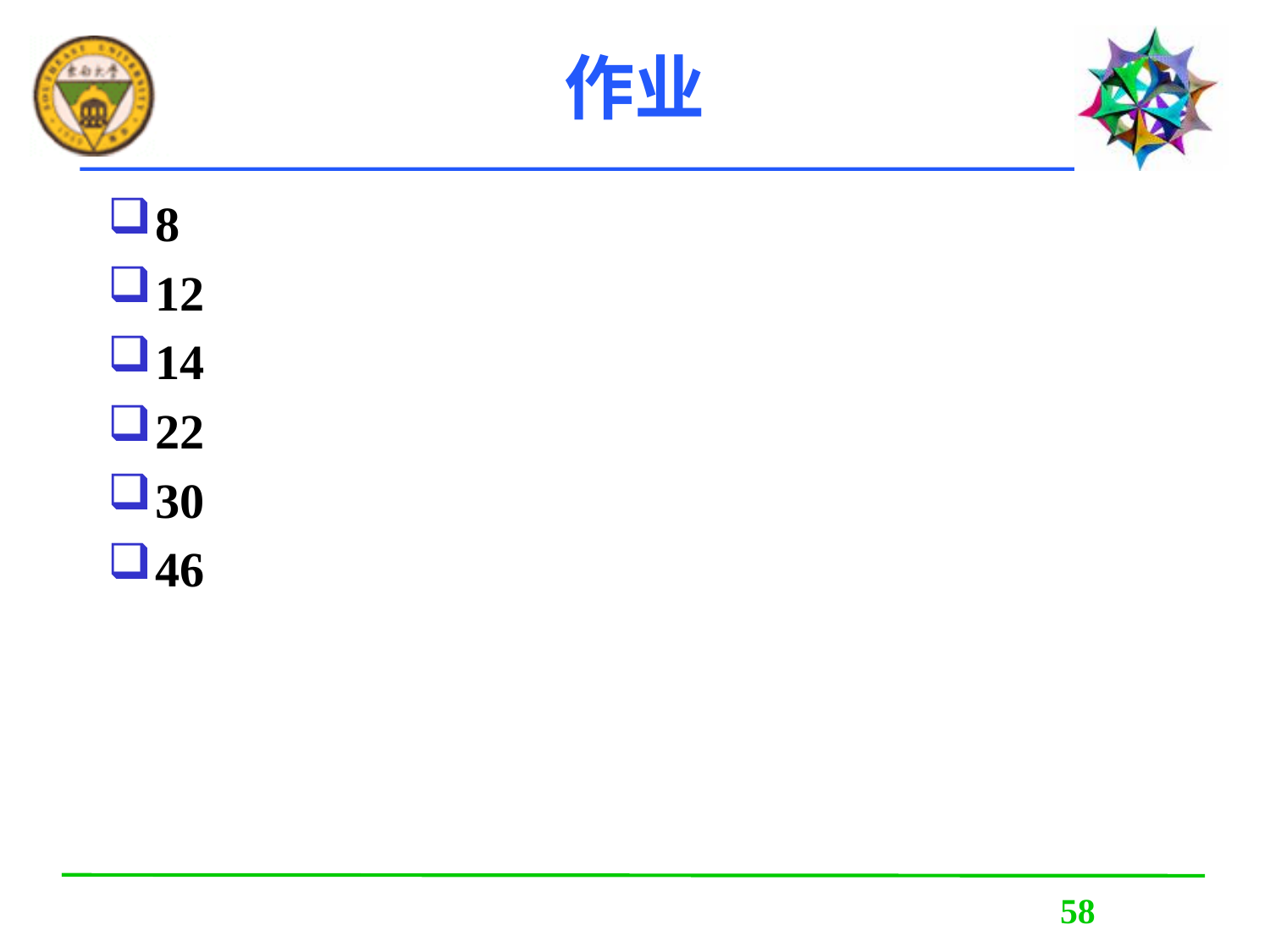

# 作业
8
12
14
22
30
46